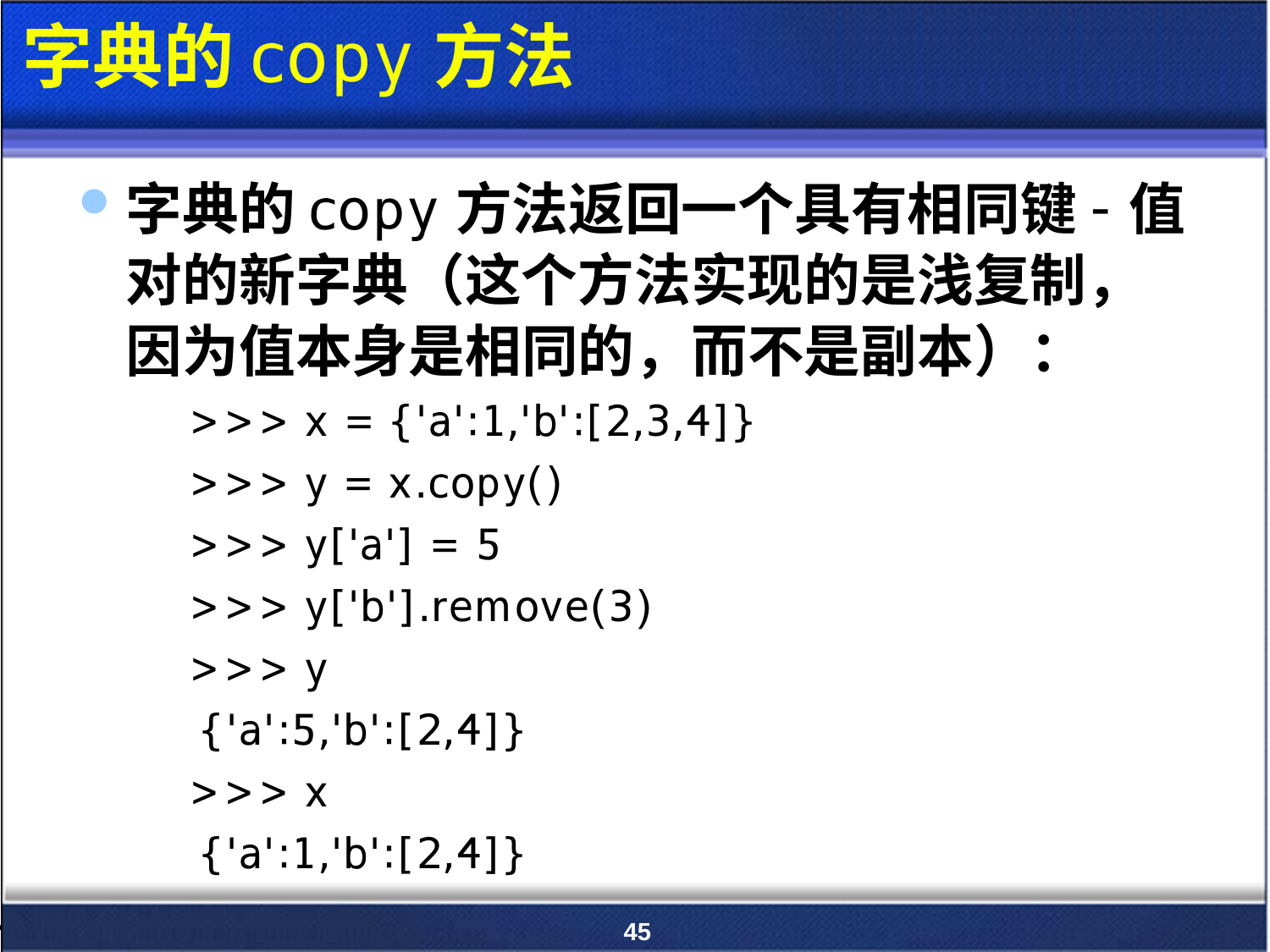

# 字典的copy方法
字典的copy方法返回一个具有相同键-值对的新字典（这个方法实现的是浅复制，因为值本身是相同的，而不是副本）：
>>> x = {'a':1,'b':[2,3,4]}
>>> y = x.copy()
>>> y['a'] = 5
>>> y['b'].remove(3)
>>> y
 {'a':5,'b':[2,4]}
>>> x
 {'a':1,'b':[2,4]}

45